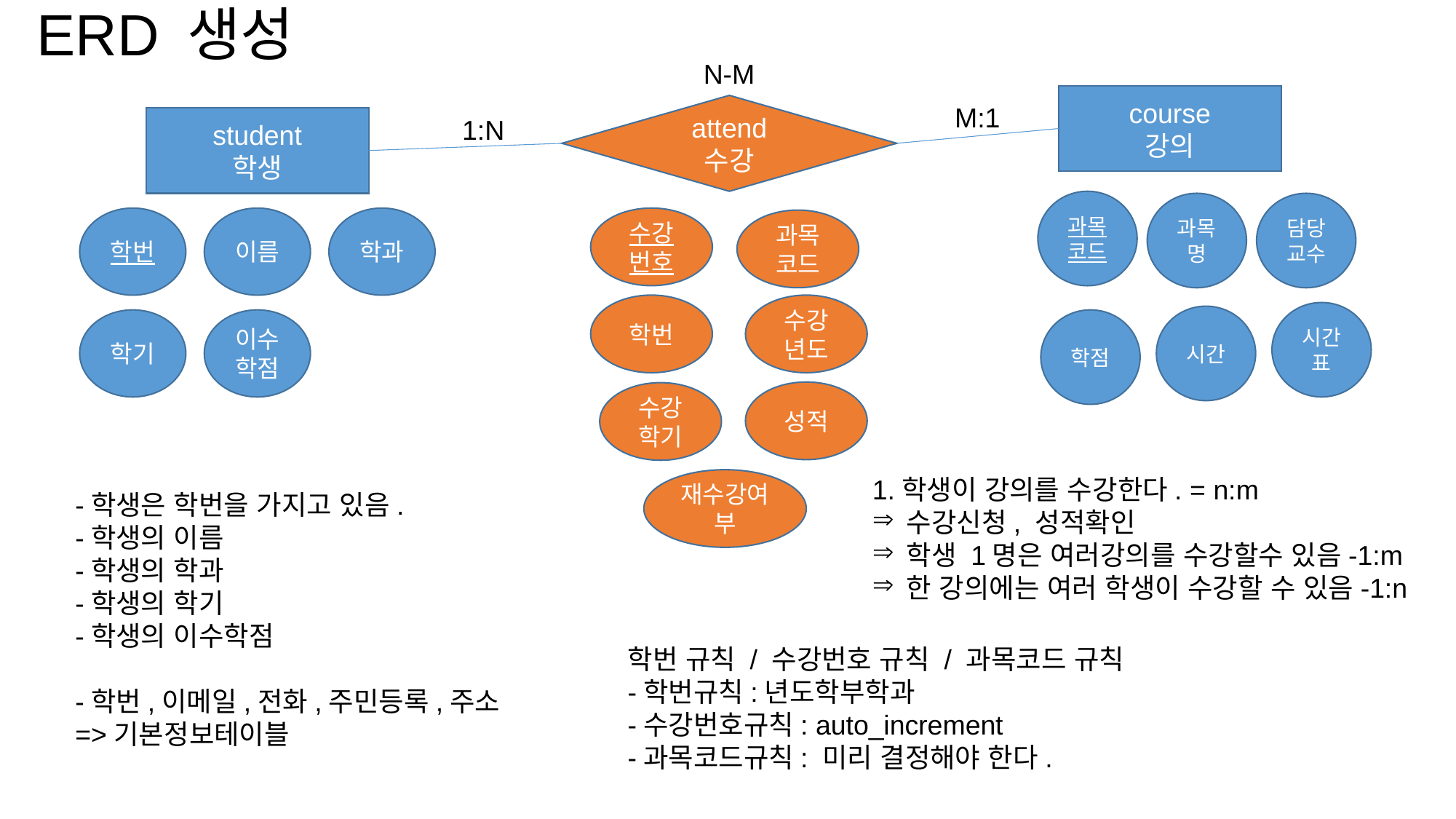

# ERD 생성
N-M
course
강의
attend
수강
M:1
student
학생
1:N
과목코드
과목명
담당교수
학번
이름
학과
수강번호
과목코드
학번
수강년도
시간표
시간
학기
이수학점
학점
성적
수강학기
1.학생이 강의를 수강한다. = n:m
수강신청, 성적확인
학생 1명은 여러강의를 수강할수 있음-1:m
한 강의에는 여러 학생이 수강할 수 있음-1:n
재수강여부
-학생은 학번을 가지고 있음.
-학생의 이름
-학생의 학과
-학생의 학기
-학생의 이수학점

-학번,이메일,전화,주민등록,주소
=>기본정보테이블

학번 규칙 / 수강번호 규칙 / 과목코드 규칙
-학번규칙:년도학부학과
-수강번호규칙: auto_increment
-과목코드규칙: 미리 결정해야 한다.